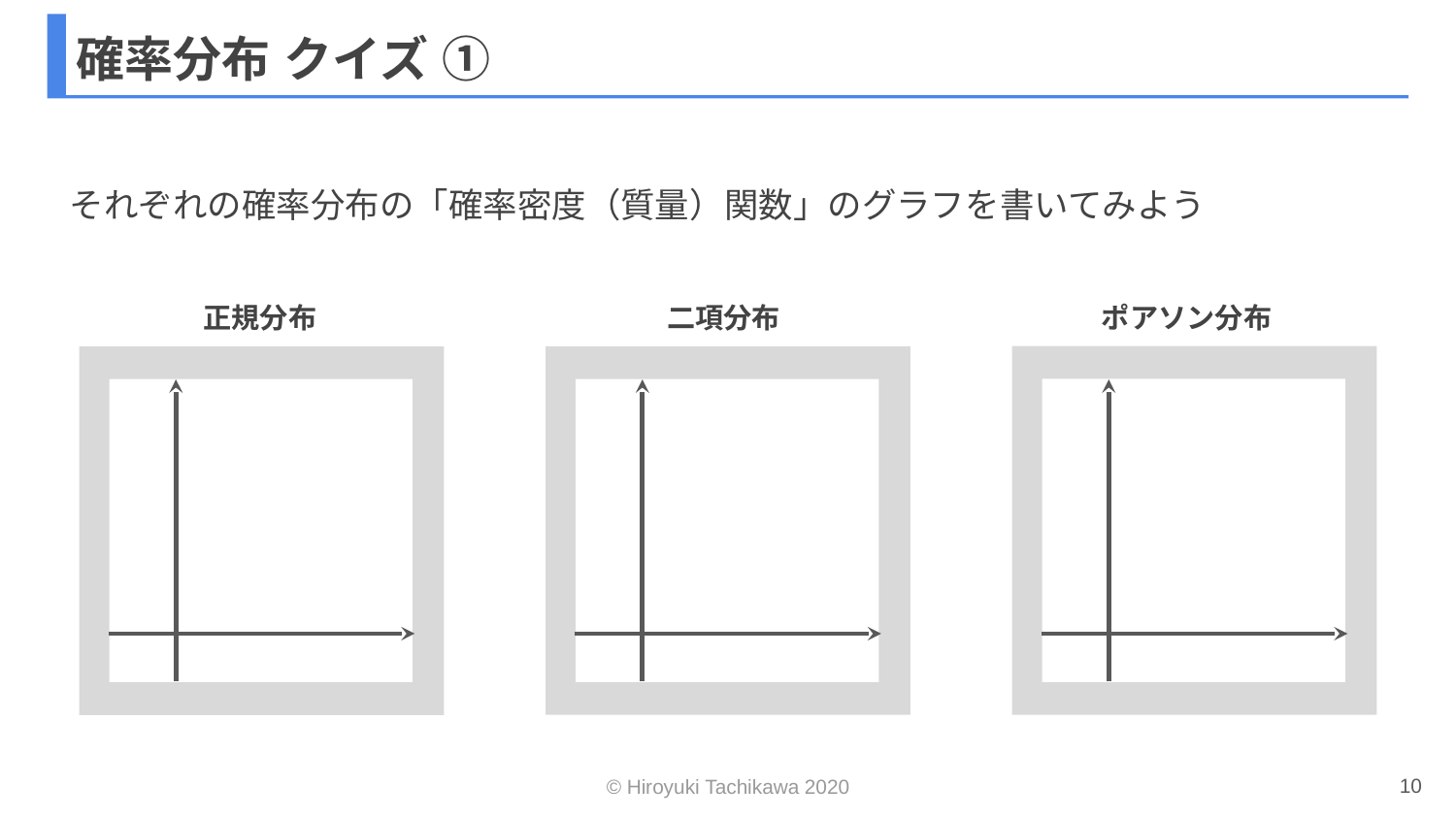

# 確率分布 クイズ ①
それぞれの確率分布の「確率密度（質量）関数」のグラフを書いてみよう
正規分布
二項分布
ポアソン分布

10